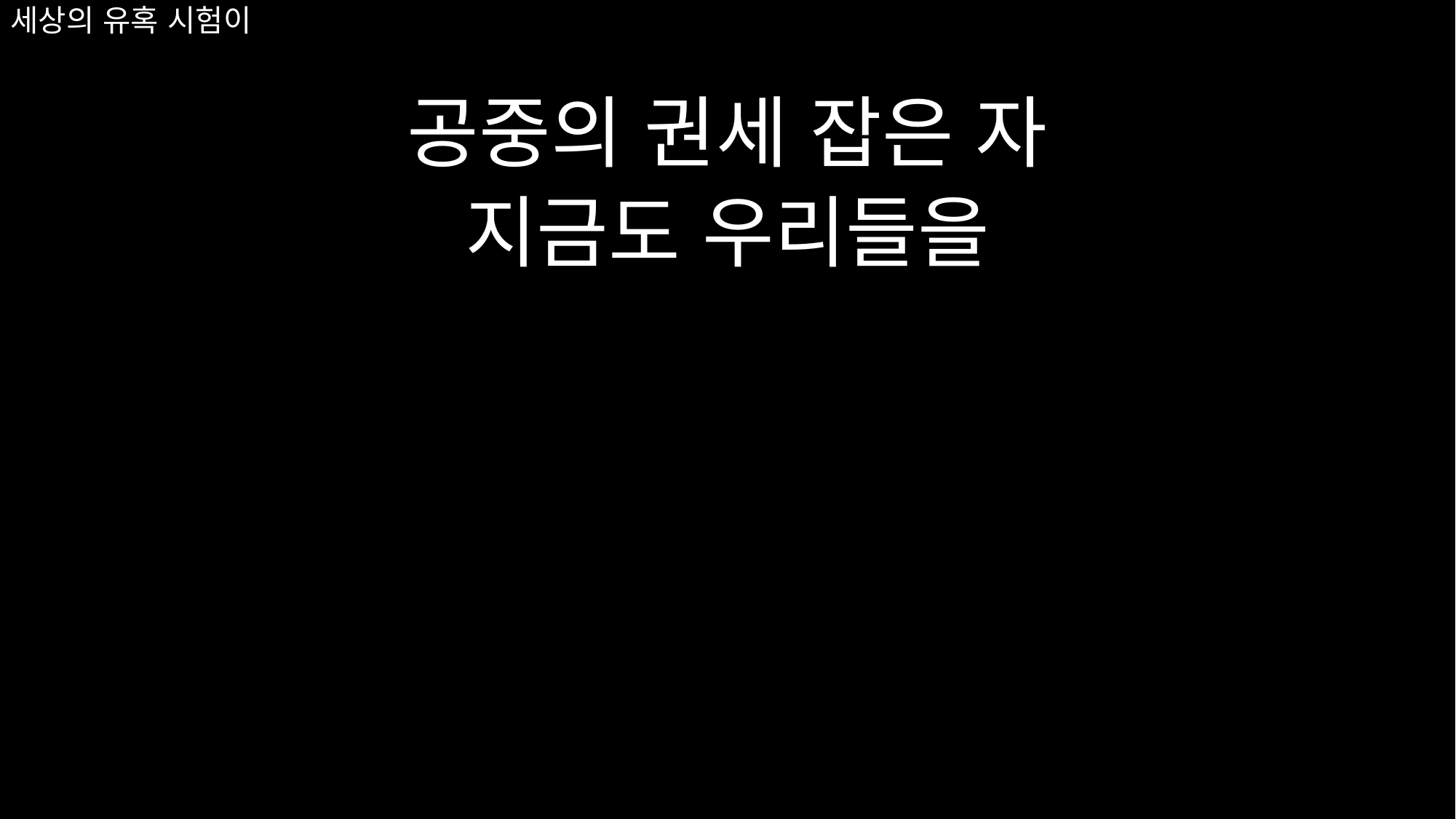

# 세상의 유혹 시험이
공중의 권세 잡은 자
지금도 우리들을